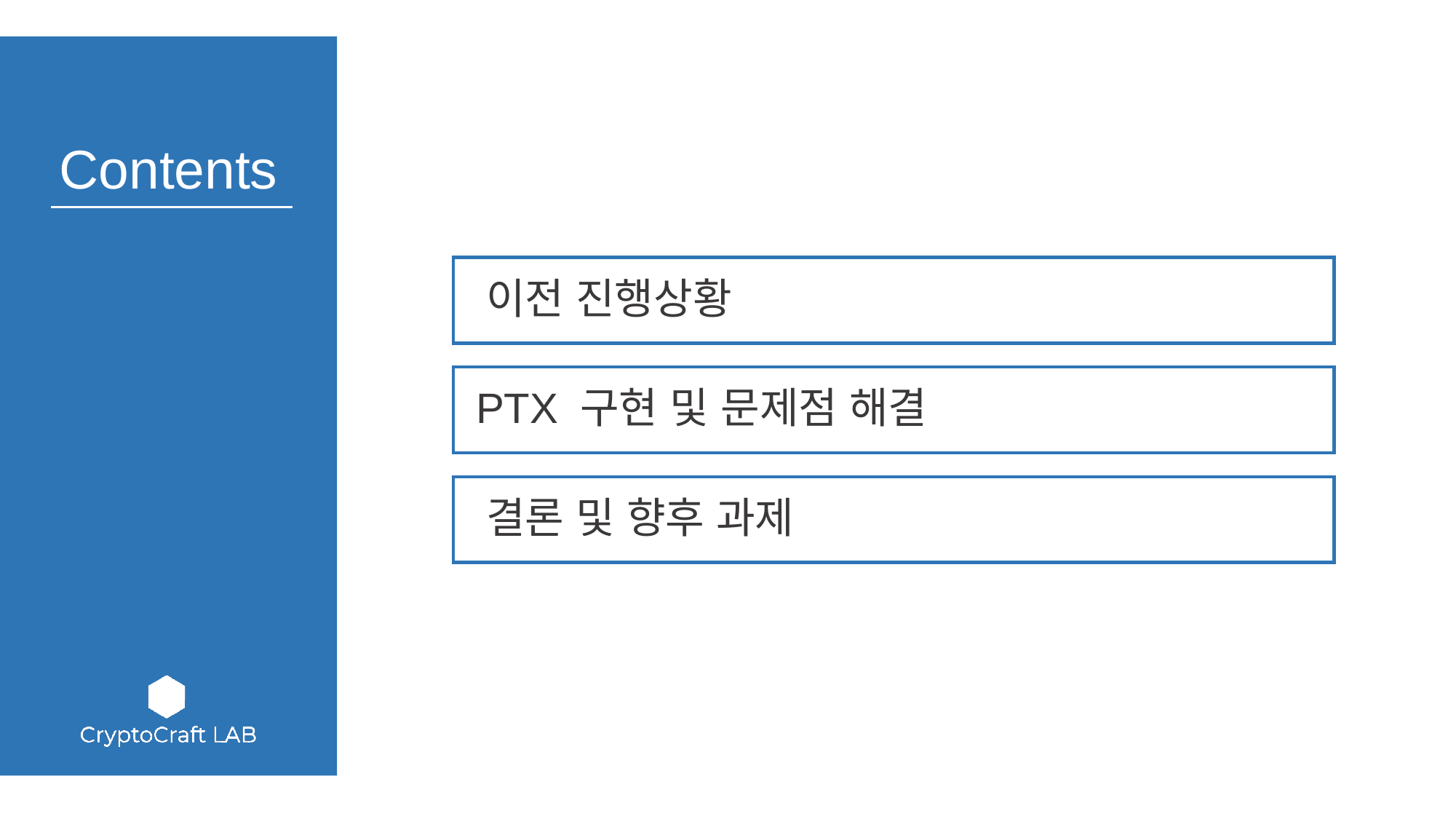

이전 진행상황
 PTX 구현 및 문제점 해결
 결론 및 향후 과제